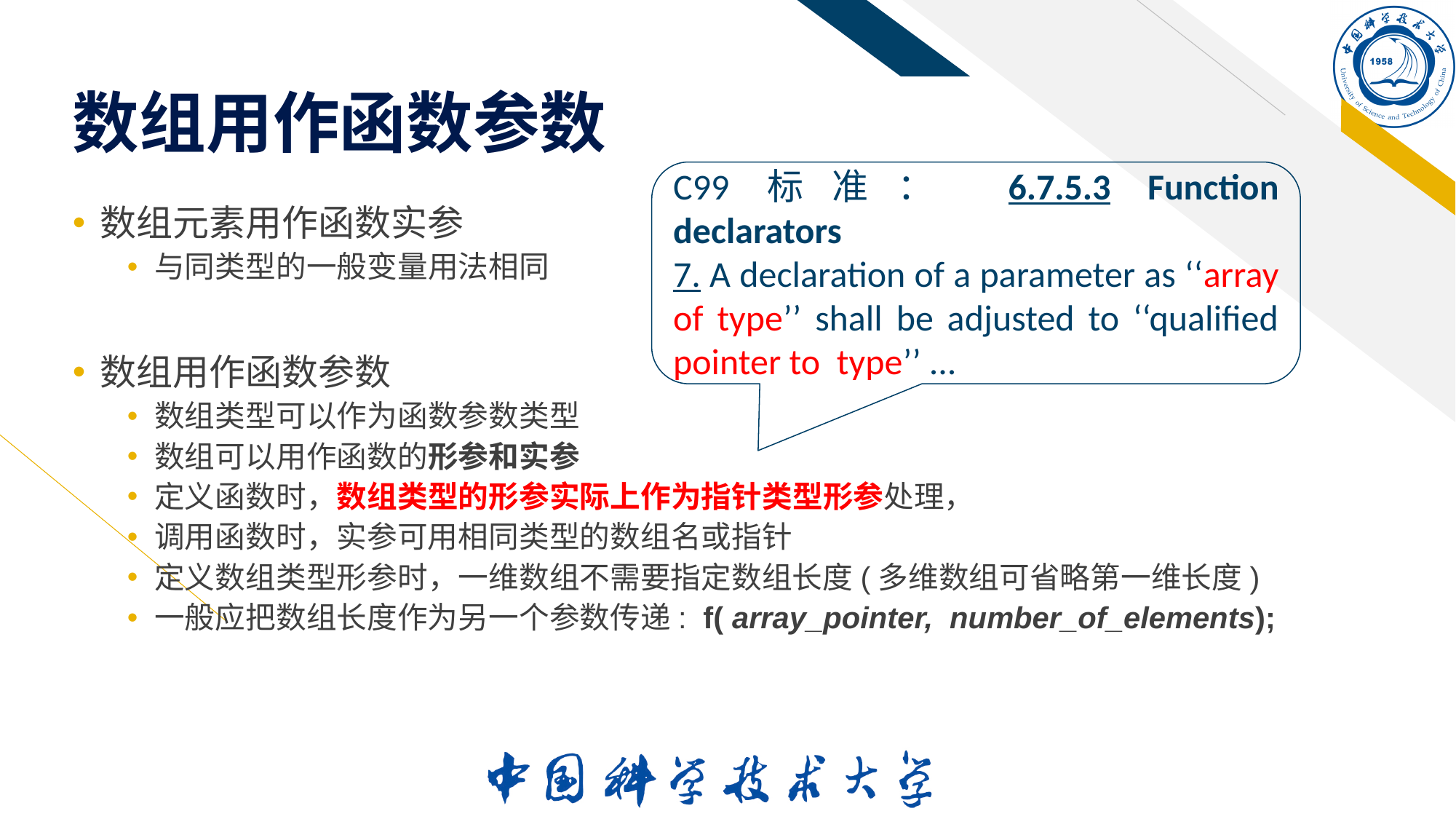

# 数组用作函数参数
C99标准： 6.7.5.3 Function declarators
7. A declaration of a parameter as ‘‘array of type’’ shall be adjusted to ‘‘qualiﬁed pointer to  type’’ ...
数组元素用作函数实参
与同类型的一般变量用法相同

数组用作函数参数
数组类型可以作为函数参数类型
数组可以用作函数的形参和实参
定义函数时，数组类型的形参实际上作为指针类型形参处理，
调用函数时，实参可用相同类型的数组名或指针
定义数组类型形参时，一维数组不需要指定数组长度(多维数组可省略第一维长度)
一般应把数组长度作为另一个参数传递:  f( array_pointer,  number_of_elements);